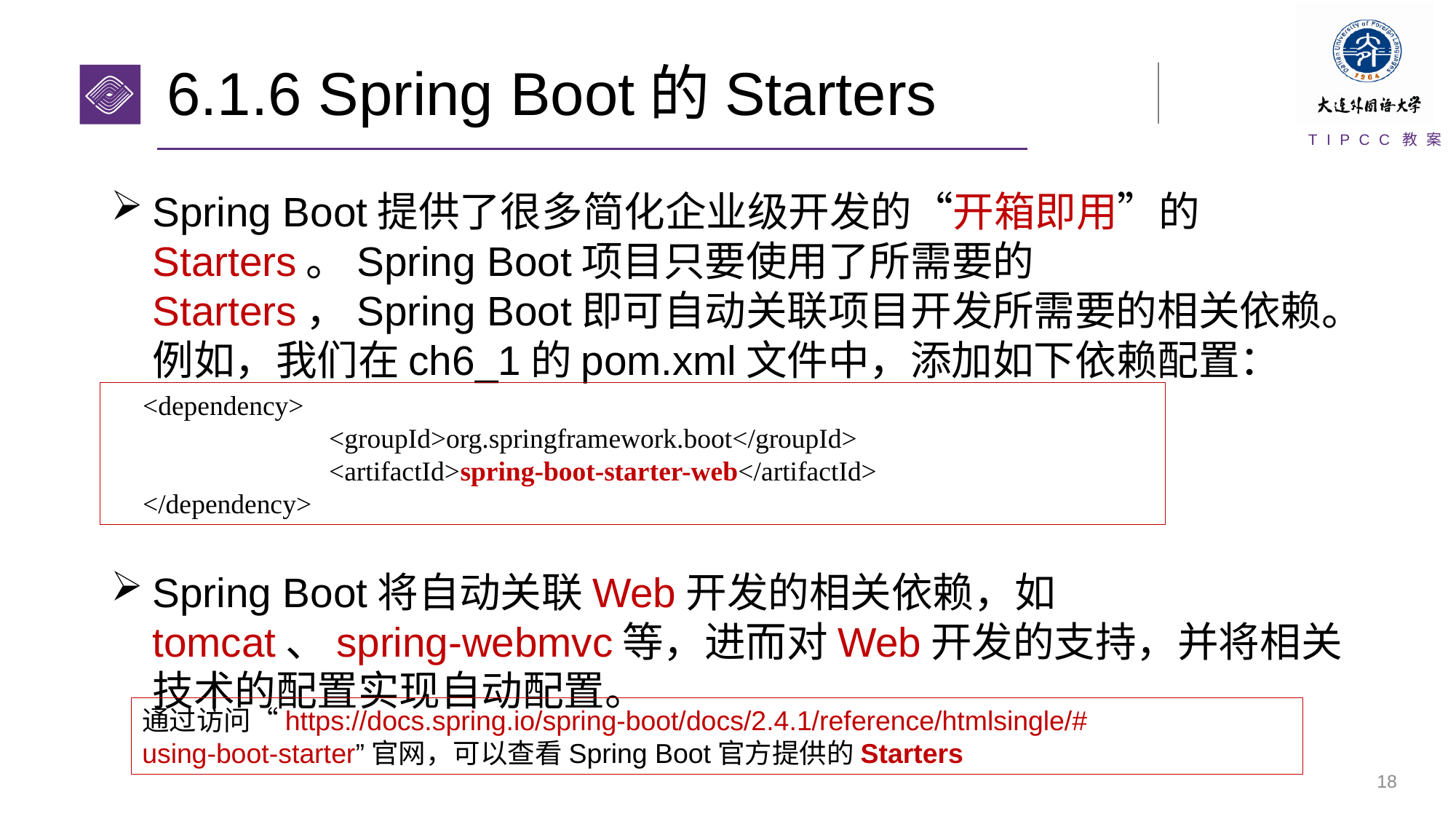

# 6.1.6 Spring Boot的Starters
Spring Boot提供了很多简化企业级开发的“开箱即用”的Starters。Spring Boot项目只要使用了所需要的Starters，Spring Boot即可自动关联项目开发所需要的相关依赖。例如，我们在ch6_1的pom.xml文件中，添加如下依赖配置：

Spring Boot将自动关联Web开发的相关依赖，如tomcat、spring-webmvc等，进而对Web开发的支持，并将相关技术的配置实现自动配置。
<dependency>
		<groupId>org.springframework.boot</groupId>
		<artifactId>spring-boot-starter-web</artifactId>
</dependency>
通过访问“https://docs.spring.io/spring-boot/docs/2.4.1/reference/htmlsingle/#
using-boot-starter”官网，可以查看Spring Boot官方提供的Starters
18